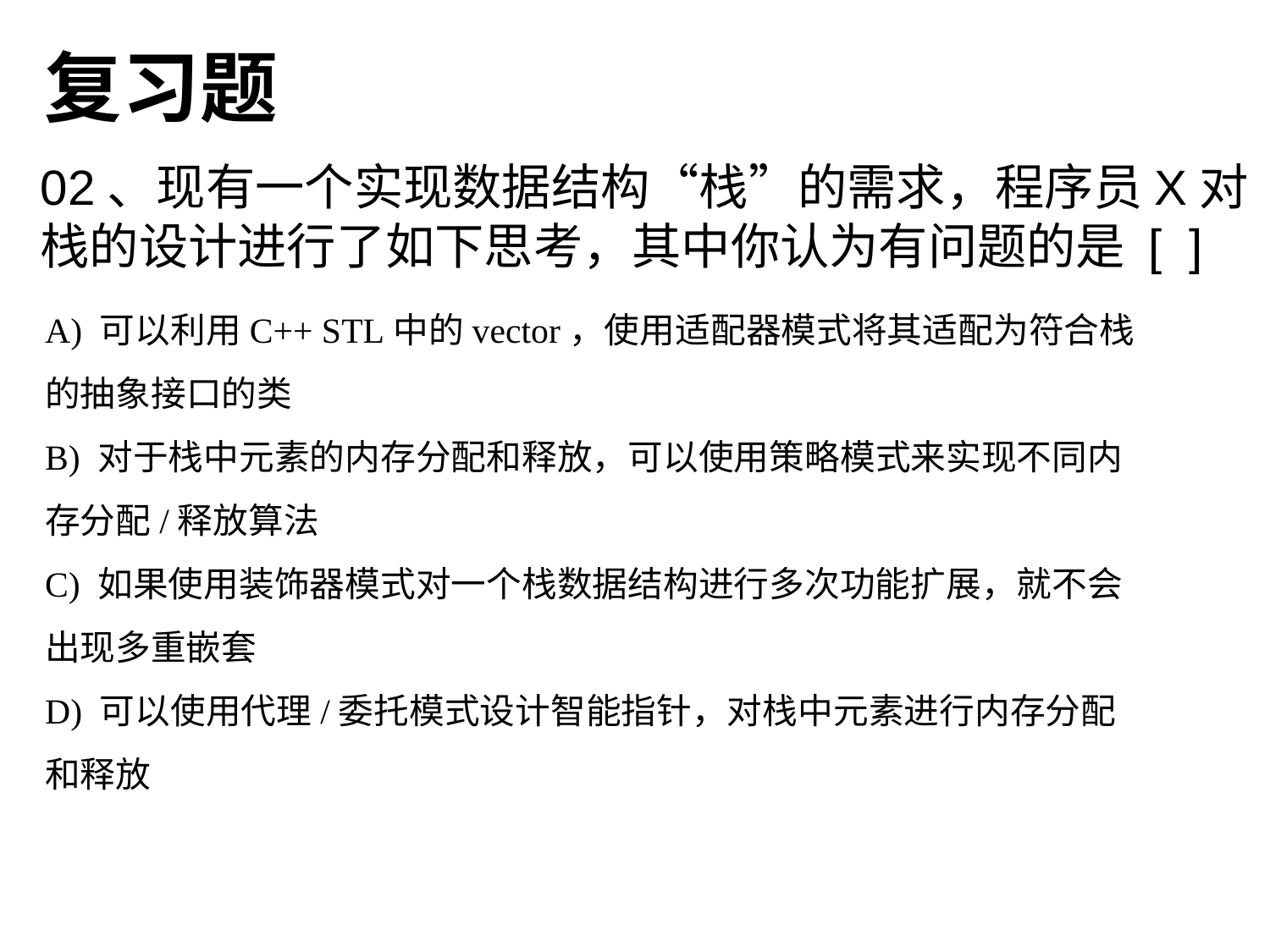

复习题
02、现有一个实现数据结构“栈”的需求，程序员X对栈的设计进行了如下思考，其中你认为有问题的是 [  ]
A) 可以利用C++ STL中的vector，使用适配器模式将其适配为符合栈的抽象接口的类
B) 对于栈中元素的内存分配和释放，可以使用策略模式来实现不同内存分配/释放算法
C) 如果使用装饰器模式对一个栈数据结构进行多次功能扩展，就不会出现多重嵌套
D) 可以使用代理/委托模式设计智能指针，对栈中元素进行内存分配和释放